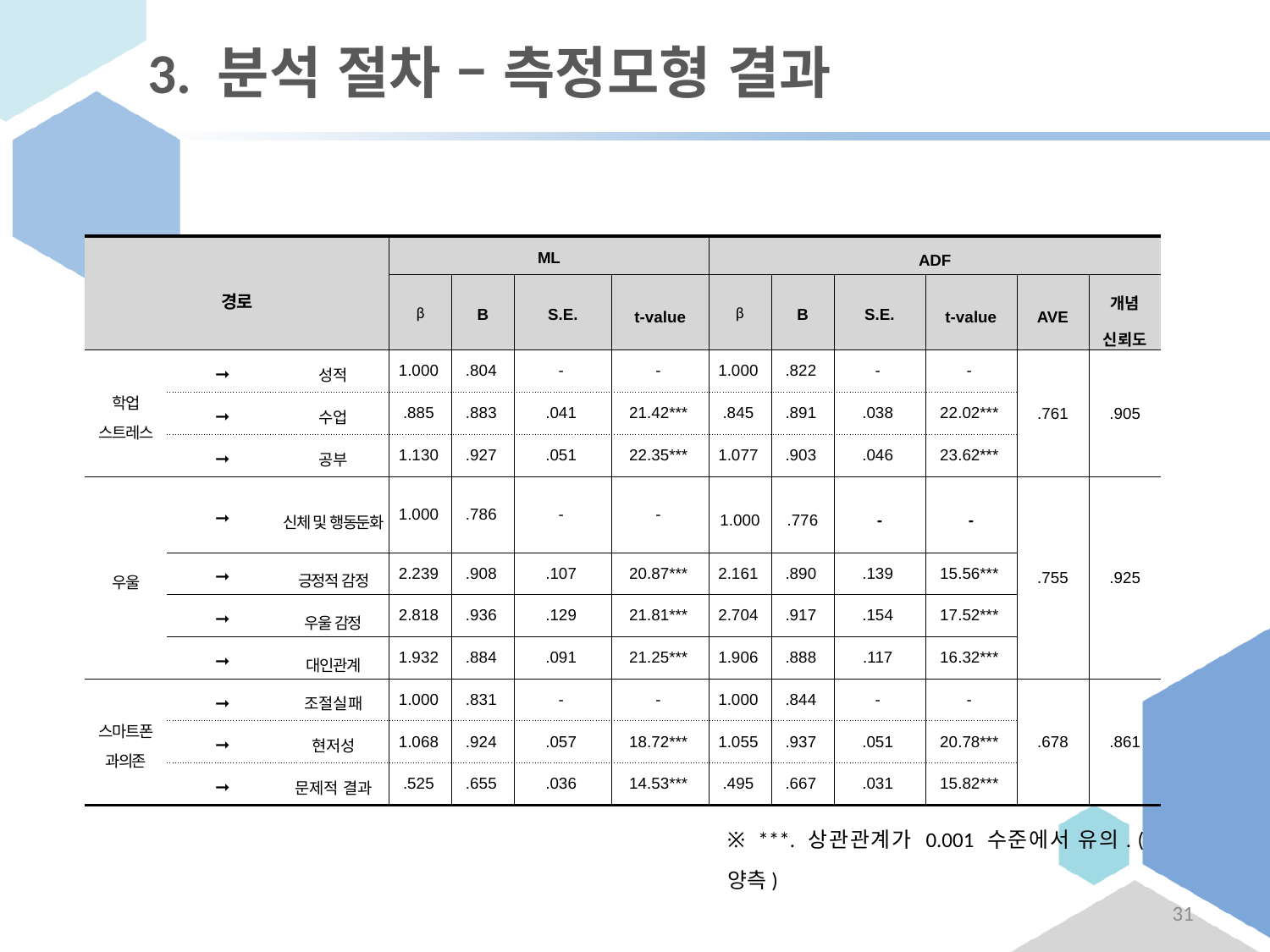

# 3. 분석 절차 – 측정모형 결과
| 경로 |  |  | ML |  |  |  | ADF |  |  |  |  |  |
| --- | --- | --- | --- | --- | --- | --- | --- | --- | --- | --- | --- | --- |
|  |  |  | β | B | S.E. | t-value | β | B | S.E. | t-value | AVE | 개념 신뢰도 |
| 학업 스트레스 | ➞ | 성적 | 1.000 | .804 | - | - | 1.000 | .822 | - | - | .761 | .905 |
|  | ➞ | 수업 | .885 | .883 | .041 | 21.42\*\*\* | .845 | .891 | .038 | 22.02\*\*\* |  |  |
|  | ➞ | 공부 | 1.130 | .927 | .051 | 22.35\*\*\* | 1.077 | .903 | .046 | 23.62\*\*\* |  |  |
| 우울 | ➞ | 신체 및 행동둔화 | 1.000 | .786 | - | - | 1.000 | .776 | - | - | .755 | .925 |
|  | ➞ | 긍정적 감정 | 2.239 | .908 | .107 | 20.87\*\*\* | 2.161 | .890 | .139 | 15.56\*\*\* |  |  |
|  | ➞ | 우울 감정 | 2.818 | .936 | .129 | 21.81\*\*\* | 2.704 | .917 | .154 | 17.52\*\*\* |  |  |
|  | ➞ | 대인관계 | 1.932 | .884 | .091 | 21.25\*\*\* | 1.906 | .888 | .117 | 16.32\*\*\* |  |  |
| 스마트폰 과의존 | ➞ | 조절실패 | 1.000 | .831 | - | - | 1.000 | .844 | - | - | .678 | .861 |
|  | ➞ | 현저성 | 1.068 | .924 | .057 | 18.72\*\*\* | 1.055 | .937 | .051 | 20.78\*\*\* |  |  |
|  | ➞ | 문제적 결과 | .525 | .655 | .036 | 14.53\*\*\* | .495 | .667 | .031 | 15.82\*\*\* |  |  |
※  ***. 상관관계가 0.001 수준에서 유의. (양측)

31